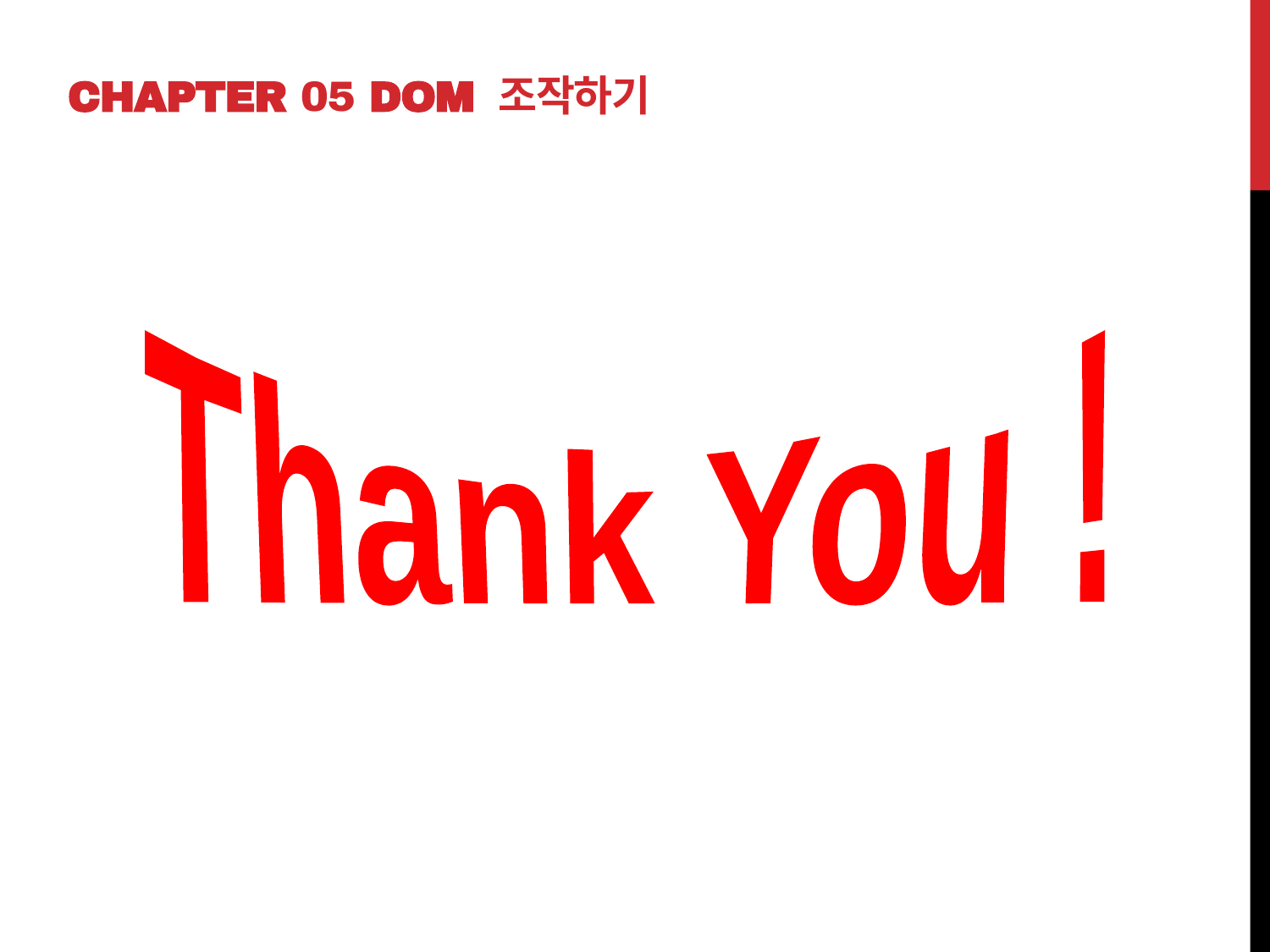

# Chapter 05 DOM 조작하기
Thank You !